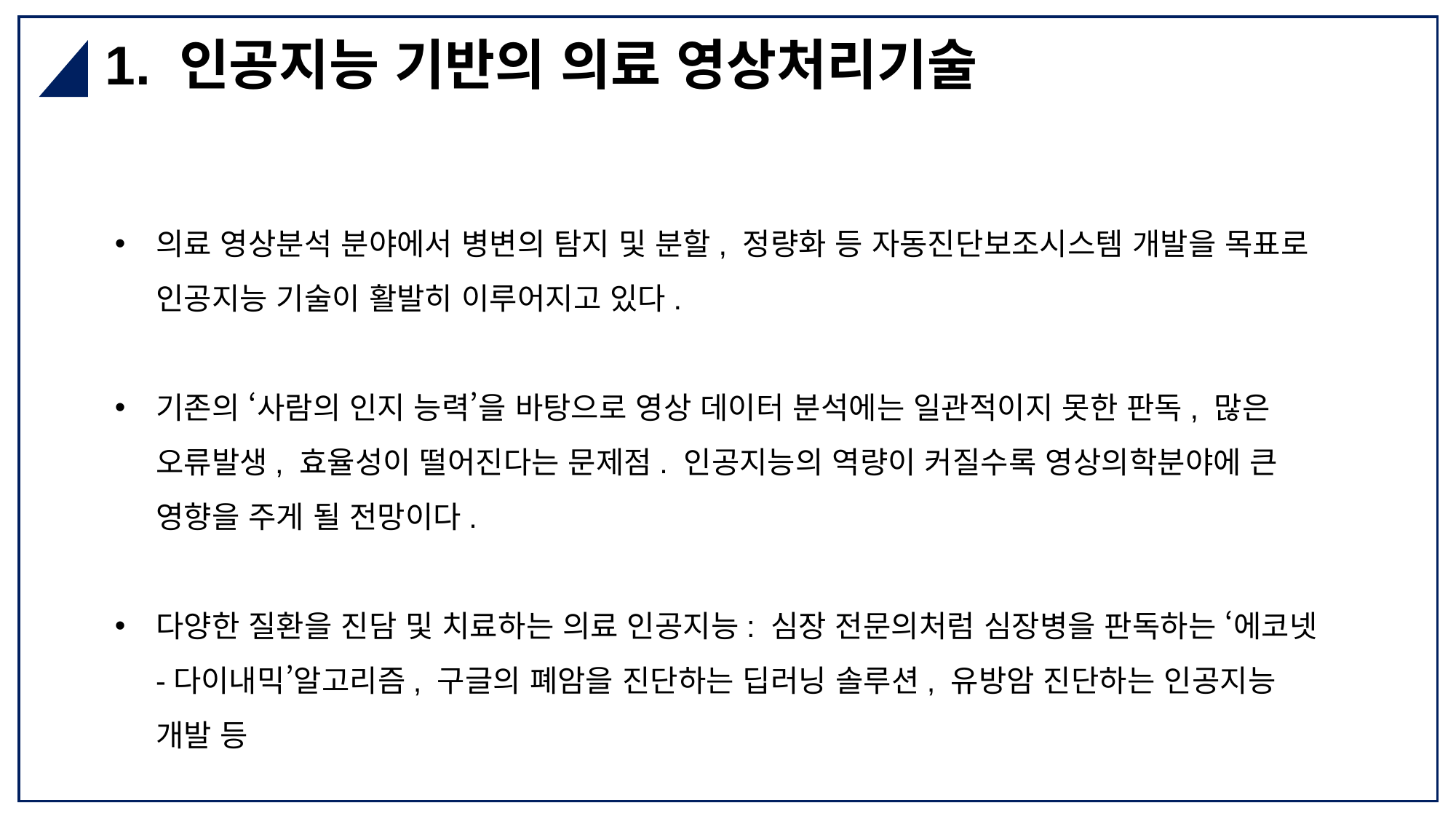

# 1. 인공지능 기반의 의료 영상처리기술

의료 영상분석 분야에서 병변의 탐지 및 분할, 정량화 등 자동진단보조시스템 개발을 목표로 인공지능 기술이 활발히 이루어지고 있다.

기존의 ‘사람의 인지 능력’을 바탕으로 영상 데이터 분석에는 일관적이지 못한 판독, 많은 오류발생, 효율성이 떨어진다는 문제점. 인공지능의 역량이 커질수록 영상의학분야에 큰 영향을 주게 될 전망이다.

다양한 질환을 진담 및 치료하는 의료 인공지능: 심장 전문의처럼 심장병을 판독하는 ‘에코넷-다이내믹’알고리즘, 구글의 폐암을 진단하는 딥러닝 솔루션, 유방암 진단하는 인공지능 개발 등